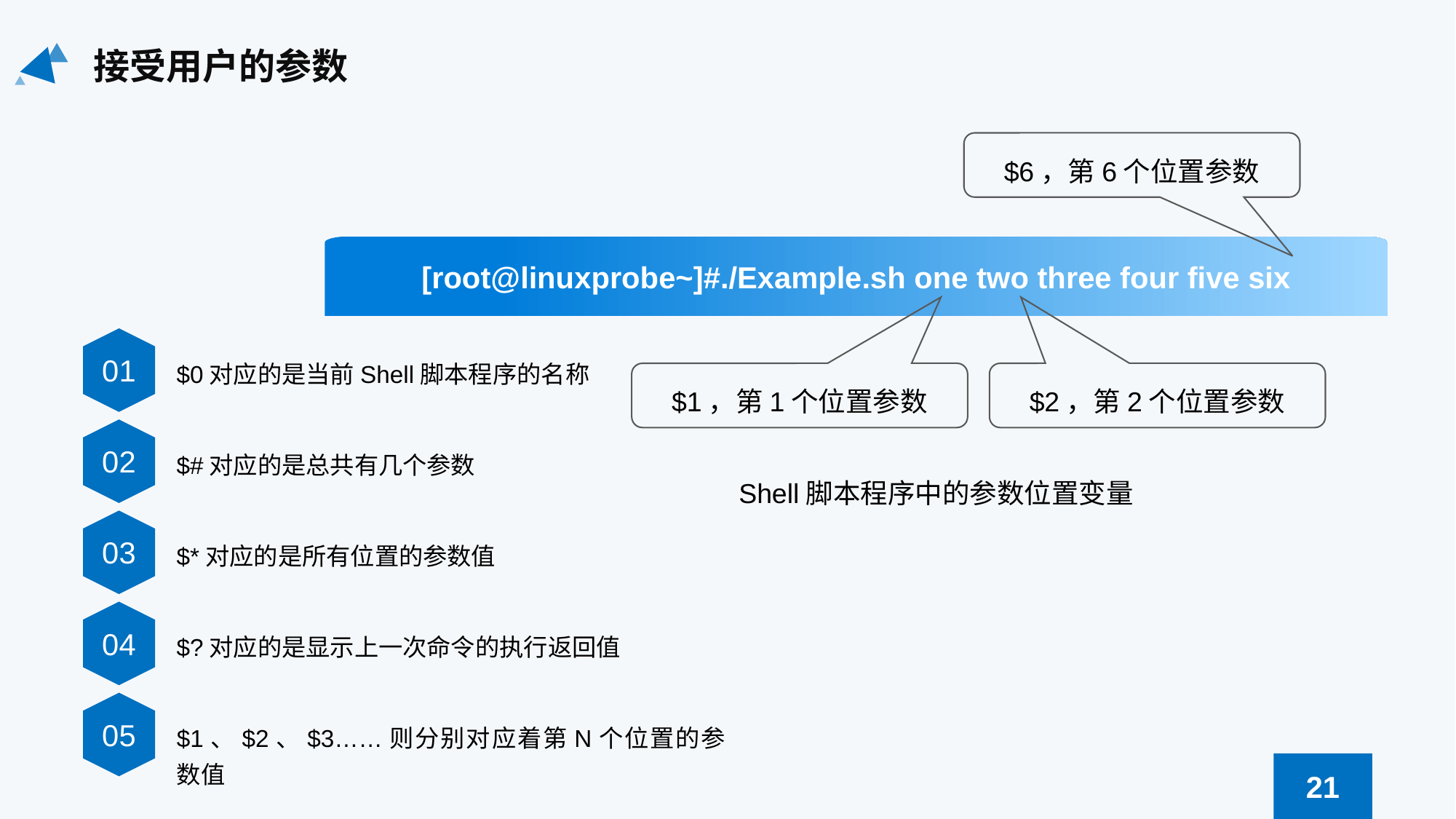

接受用户的参数

$6，第6个位置参数
[root@linuxprobe~]#./Example.sh one two three four five six

01
$0对应的是当前Shell脚本程序的名称

$1，第1个位置参数
$2，第2个位置参数

02
$#对应的是总共有几个参数
Shell脚本程序中的参数位置变量

03
$*对应的是所有位置的参数值

04
$?对应的是显示上一次命令的执行返回值

05
$1、$2、$3……则分别对应着第N个位置的参数值

21